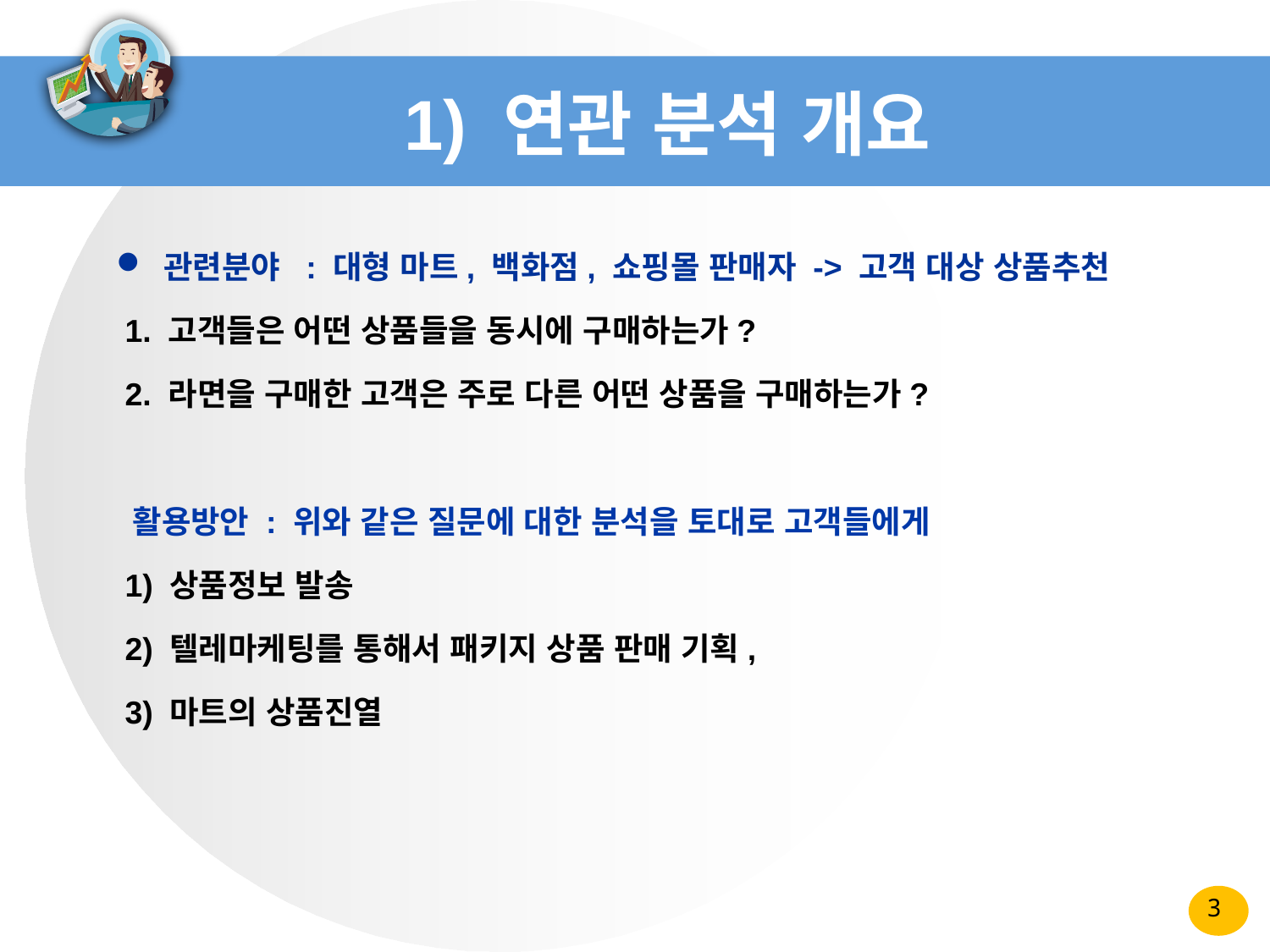

# 1) 연관 분석 개요
관련분야  : 대형 마트, 백화점, 쇼핑몰 판매자 -> 고객 대상 상품추천
 1. 고객들은 어떤 상품들을 동시에 구매하는가?
 2. 라면을 구매한 고객은 주로 다른 어떤 상품을 구매하는가?

 활용방안 : 위와 같은 질문에 대한 분석을 토대로 고객들에게
 1) 상품정보 발송
 2) 텔레마케팅를 통해서 패키지 상품 판매 기획,
 3) 마트의 상품진열

3